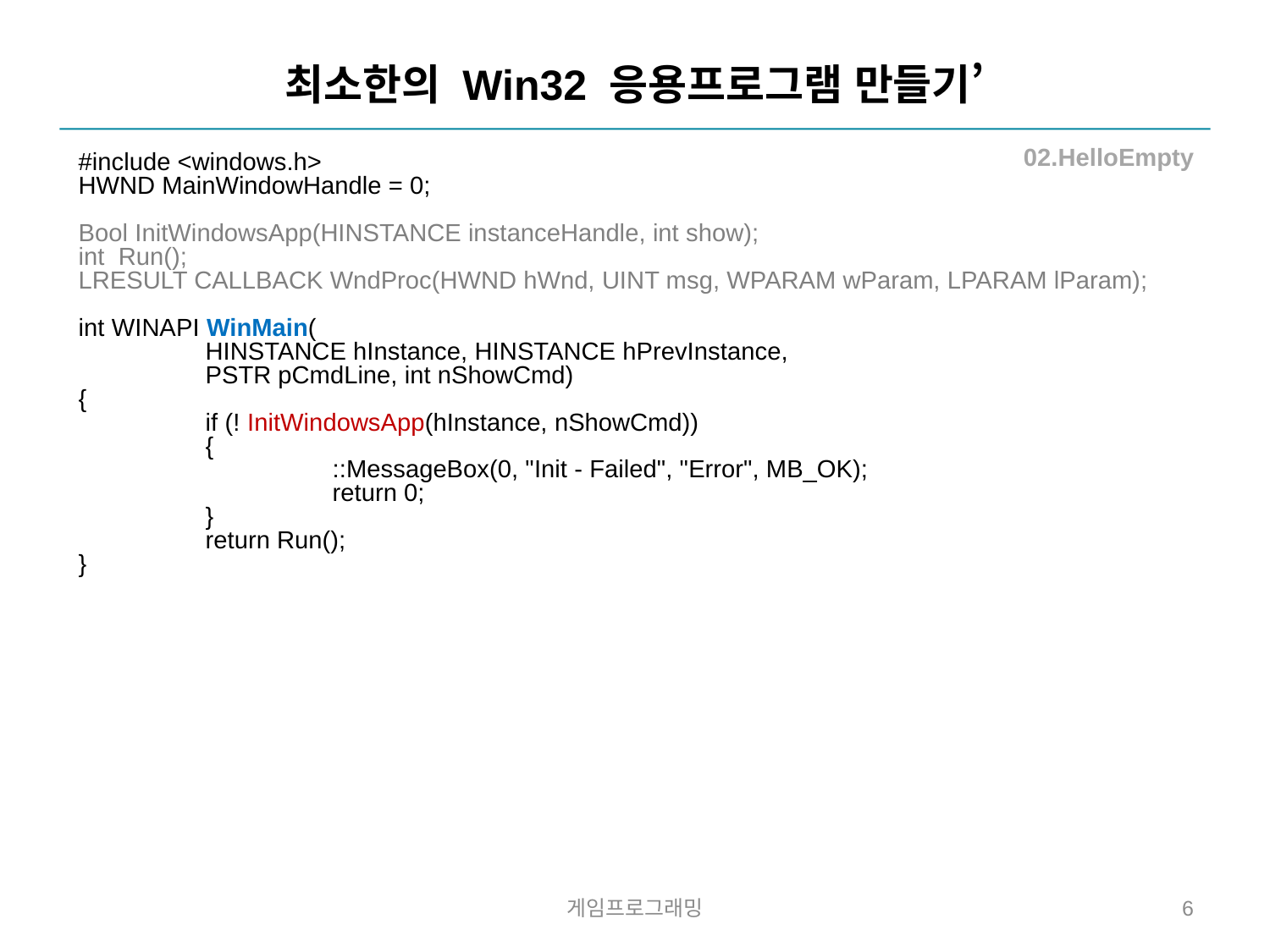

# 최소한의 Win32 응용프로그램 만들기’
02.HelloEmpty

#include <windows.h>
HWND MainWindowHandle = 0;

Bool InitWindowsApp(HINSTANCE instanceHandle, int show);
int  Run();
LRESULT CALLBACK WndProc(HWND hWnd, UINT msg, WPARAM wParam, LPARAM lParam);

int WINAPI WinMain(
	HINSTANCE hInstance, HINSTANCE hPrevInstance,
	PSTR pCmdLine, int nShowCmd)
{
	if (! InitWindowsApp(hInstance, nShowCmd))
	{
		::MessageBox(0, "Init - Failed", "Error", MB_OK);
		return 0;
	}
	return Run();
}

게임프로그래밍
6